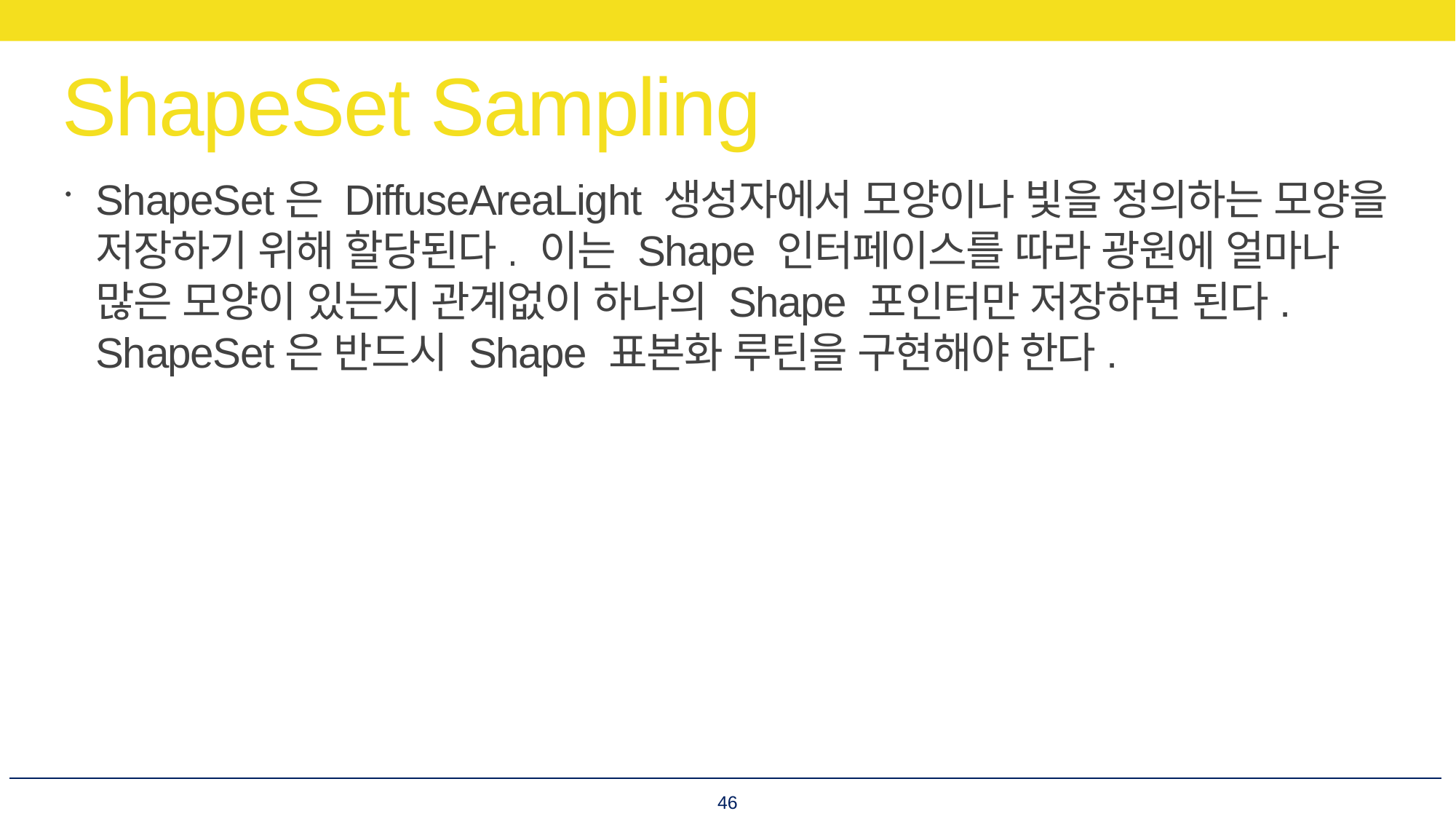

# ShapeSet Sampling
ShapeSet은 DiffuseAreaLight 생성자에서 모양이나 빛을 정의하는 모양을
저장하기 위해 할당된다. 이는 Shape 인터페이스를 따라 광원에 얼마나 많은 모양이 있는지 관계없이 하나의 Shape 포인터만 저장하면 된다. ShapeSet은 반드시 Shape 표본화 루틴을 구현해야 한다.
46